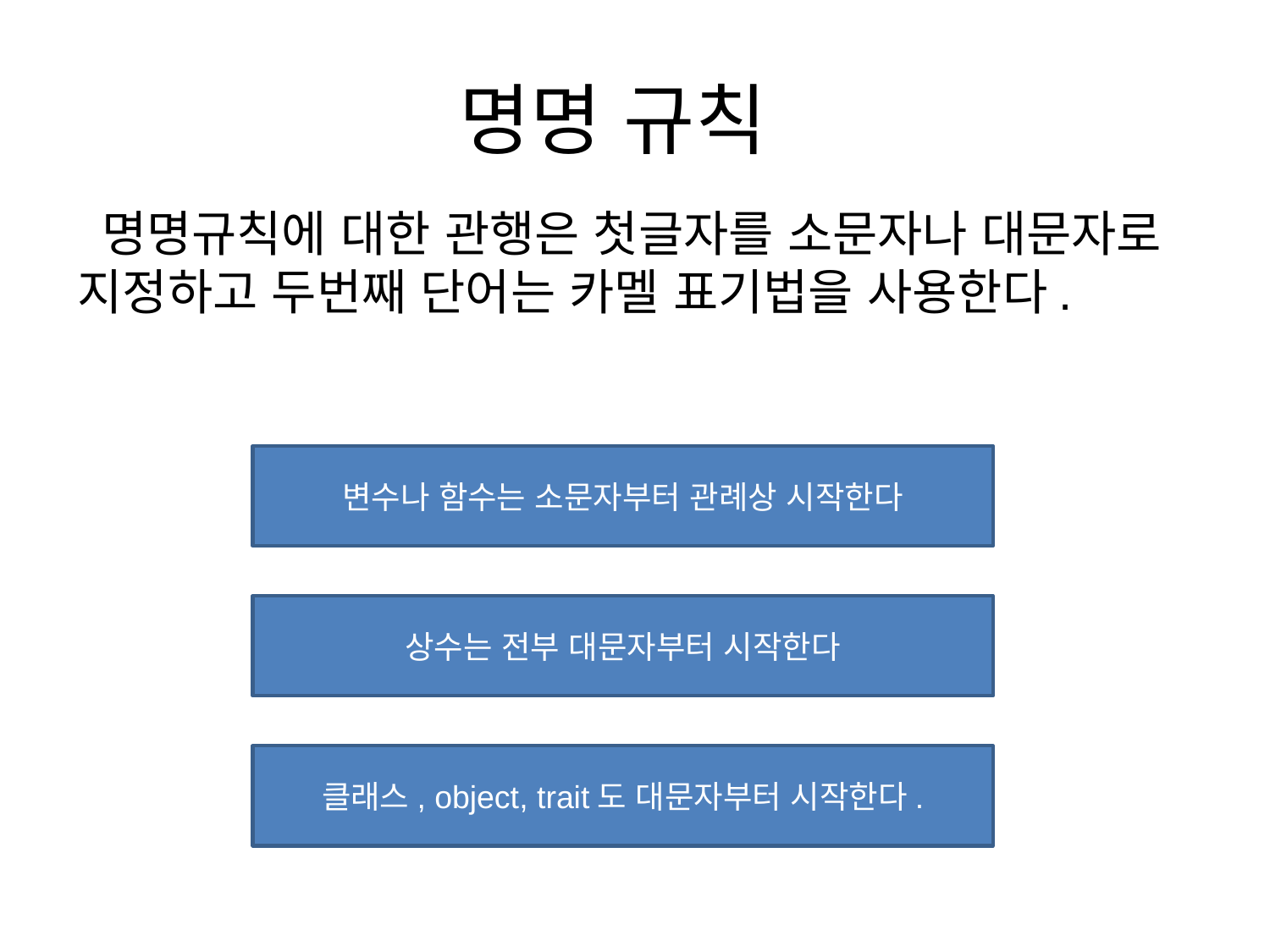

# 명명 규칙
 명명규칙에 대한 관행은 첫글자를 소문자나 대문자로 지정하고 두번째 단어는 카멜 표기법을 사용한다.
변수나 함수는 소문자부터 관례상 시작한다
상수는 전부 대문자부터 시작한다
클래스, object, trait도 대문자부터 시작한다.